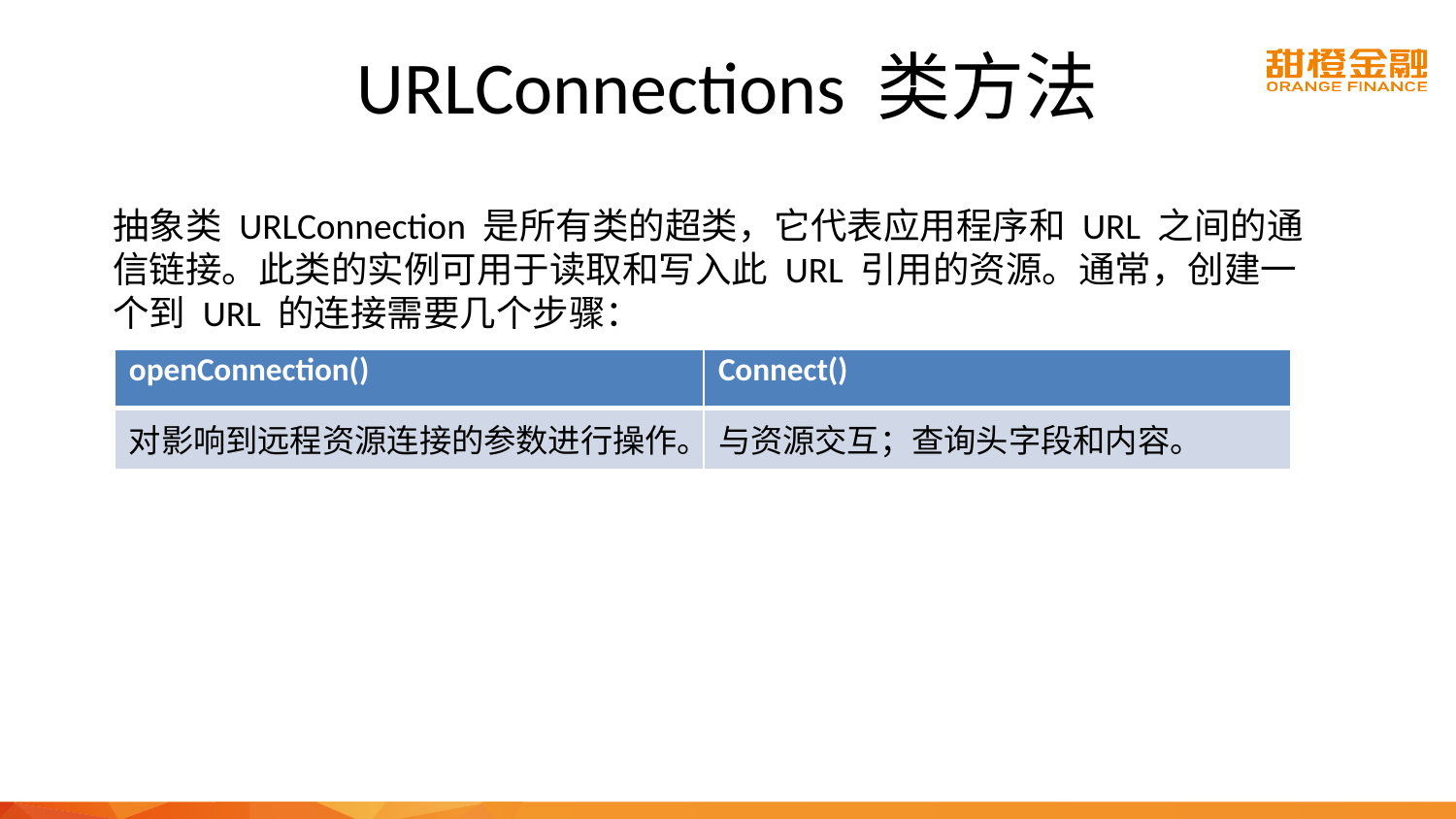

# URLConnections 类方法
抽象类 URLConnection 是所有类的超类，它代表应用程序和 URL 之间的通信链接。此类的实例可用于读取和写入此 URL 引用的资源。通常，创建一个到 URL 的连接需要几个步骤：
| openConnection() | Connect() |
| --- | --- |
| 对影响到远程资源连接的参数进行操作。 | 与资源交互；查询头字段和内容。 |